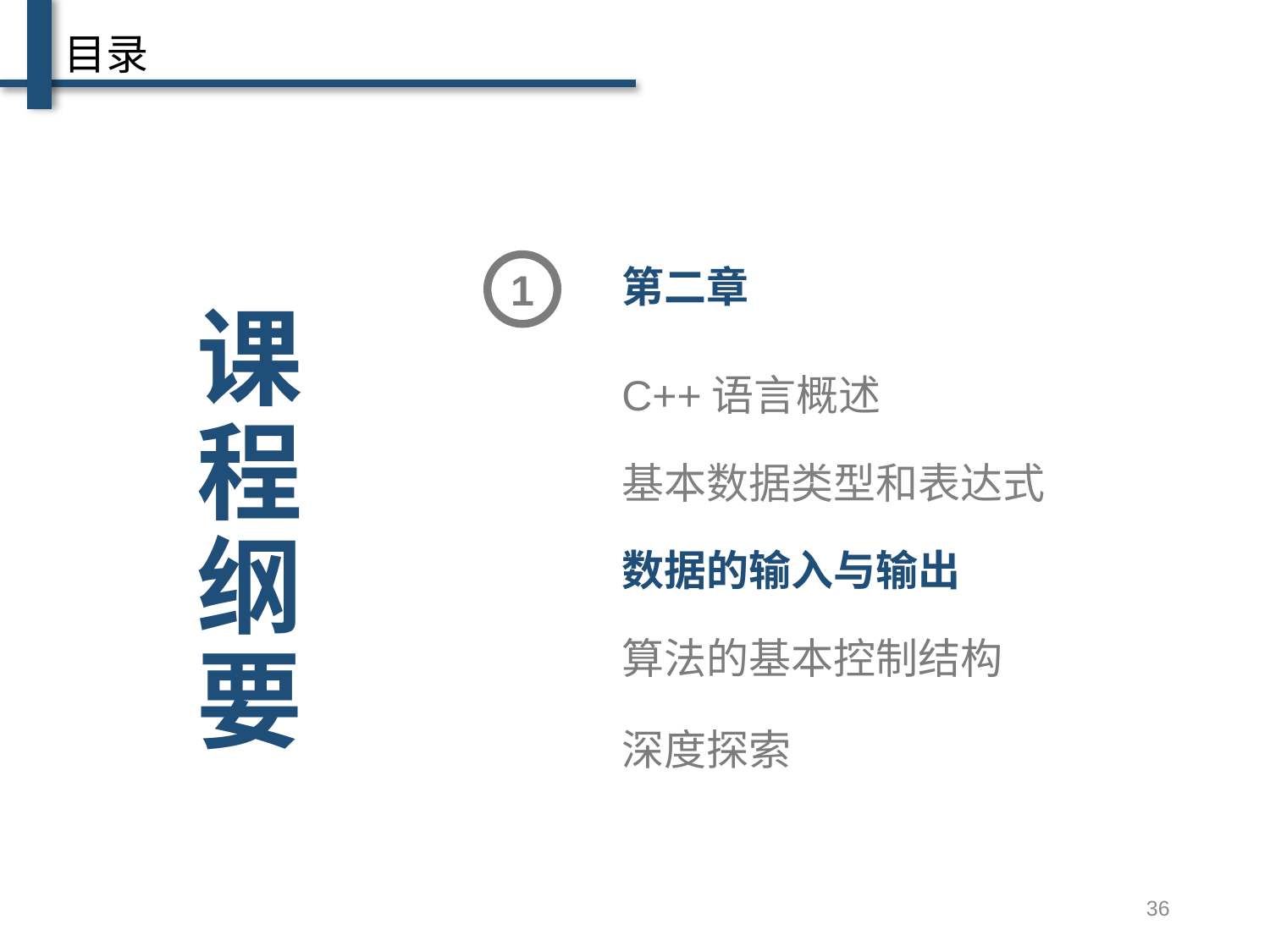

目录

课程纲要
第二章
1
C++语言概述
基本数据类型和表达式
数据的输入与输出
算法的基本控制结构
深度探索
36